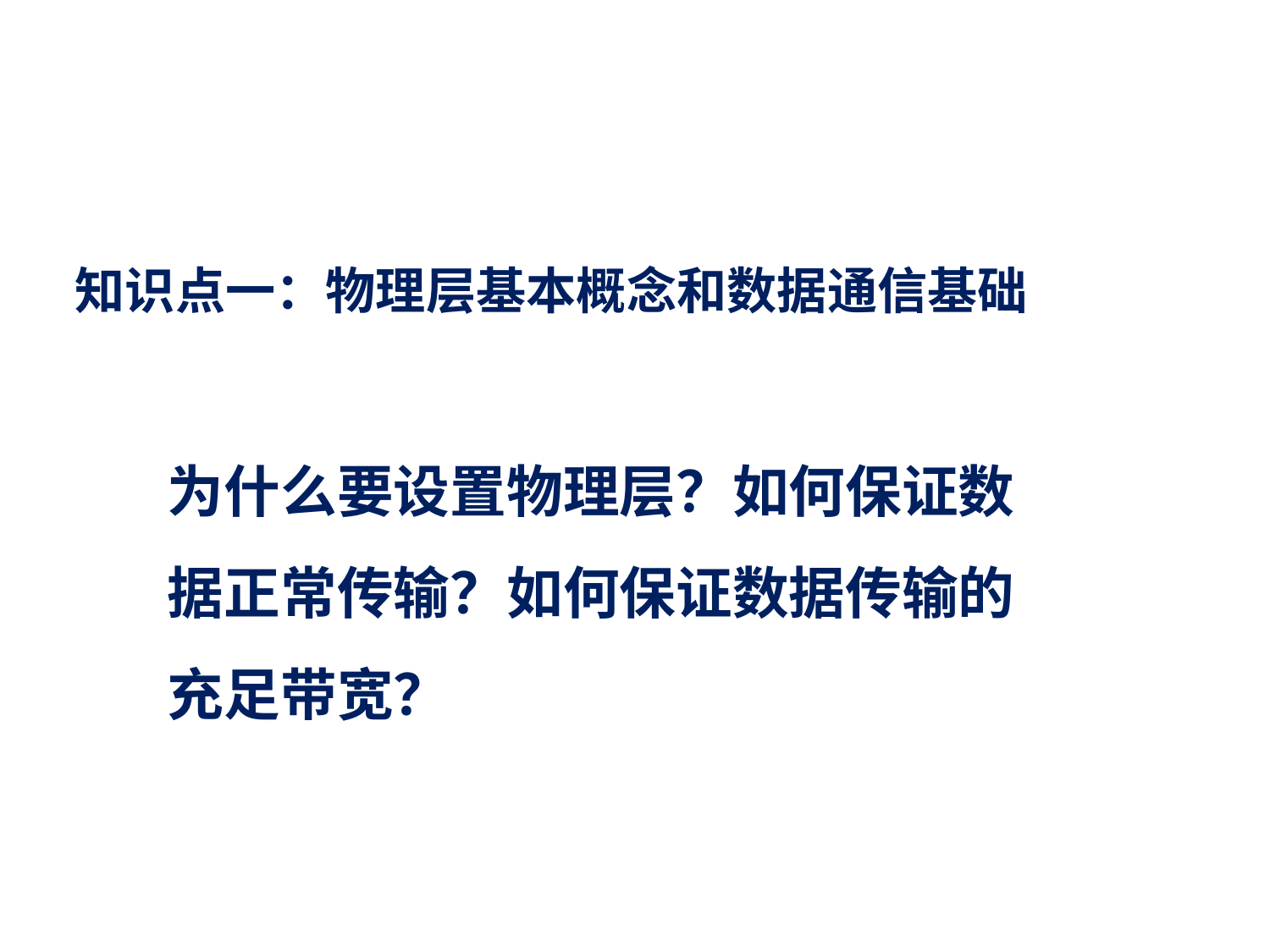

知识点一：物理层基本概念和数据通信基础
为什么要设置物理层？如何保证数据正常传输？如何保证数据传输的充足带宽？